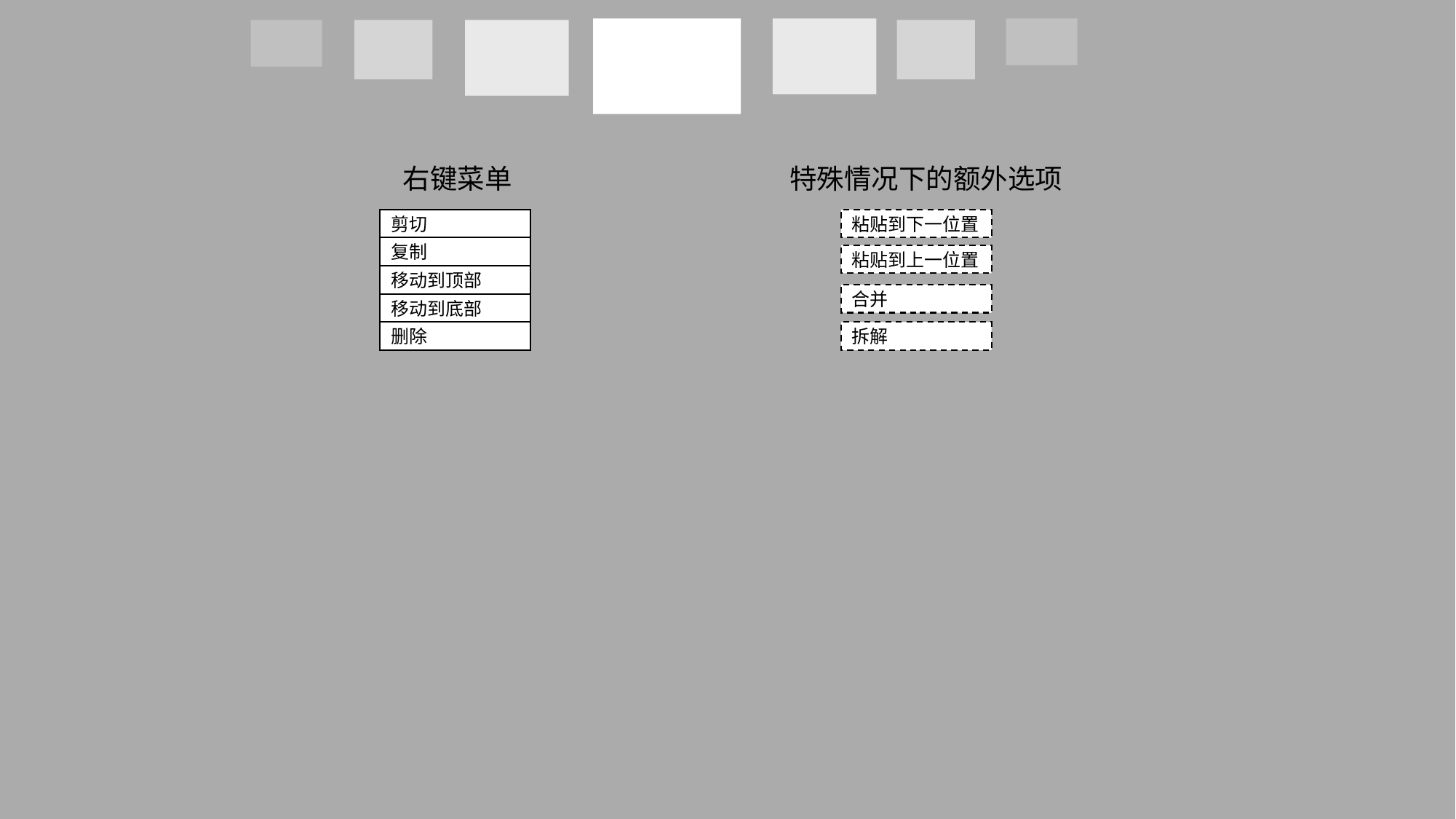

右键菜单
特殊情况下的额外选项
粘贴到下一位置
剪切
复制
粘贴到上一位置
移动到顶部
合并
移动到底部
拆解
删除